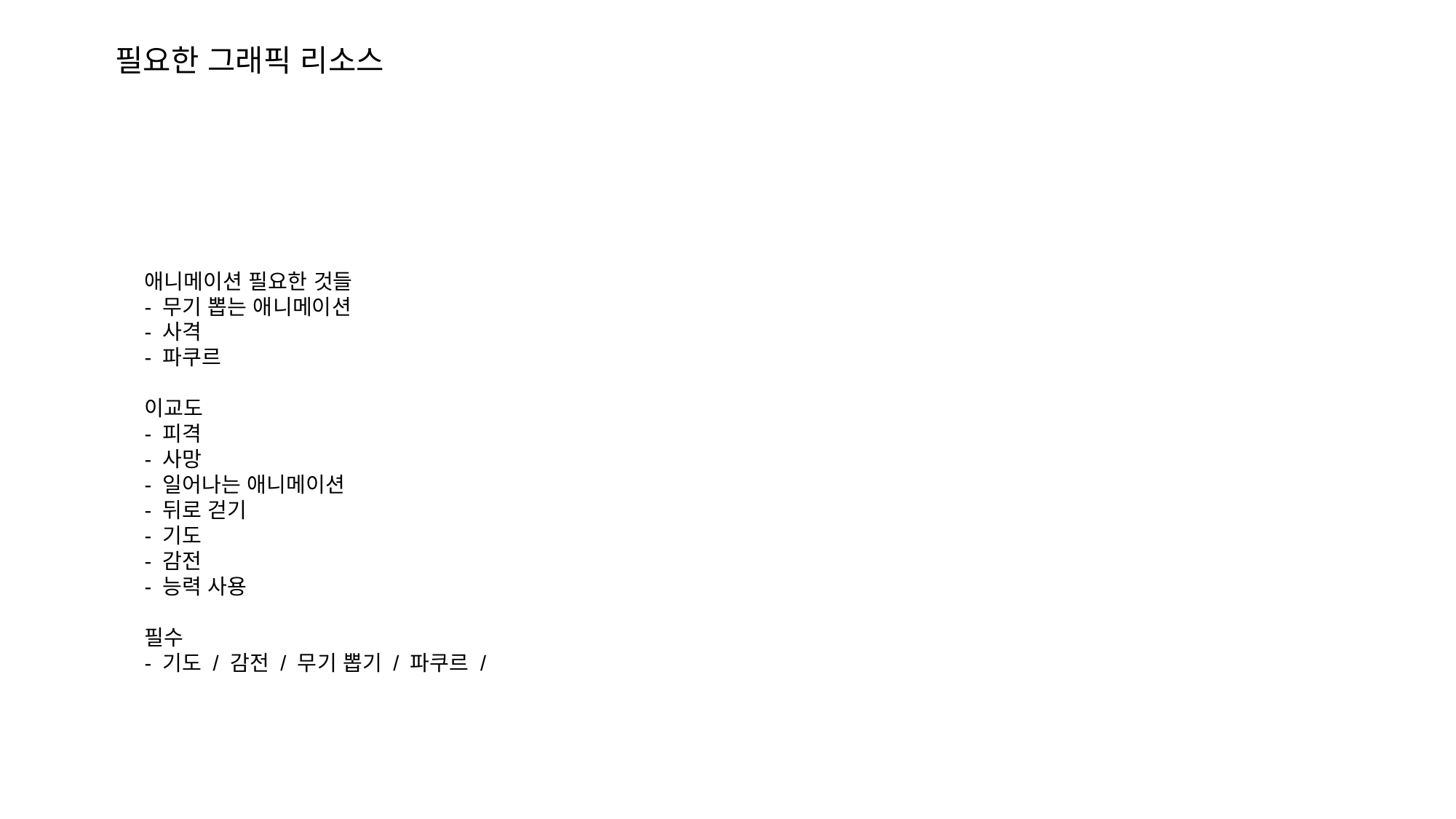

# 필요한 그래픽 리소스
애니메이션 필요한 것들
- 무기 뽑는 애니메이션
- 사격
- 파쿠르

이교도
- 피격
- 사망
- 일어나는 애니메이션
- 뒤로 걷기
- 기도
- 감전
- 능력 사용

필수
- 기도 / 감전 / 무기 뽑기 / 파쿠르 /